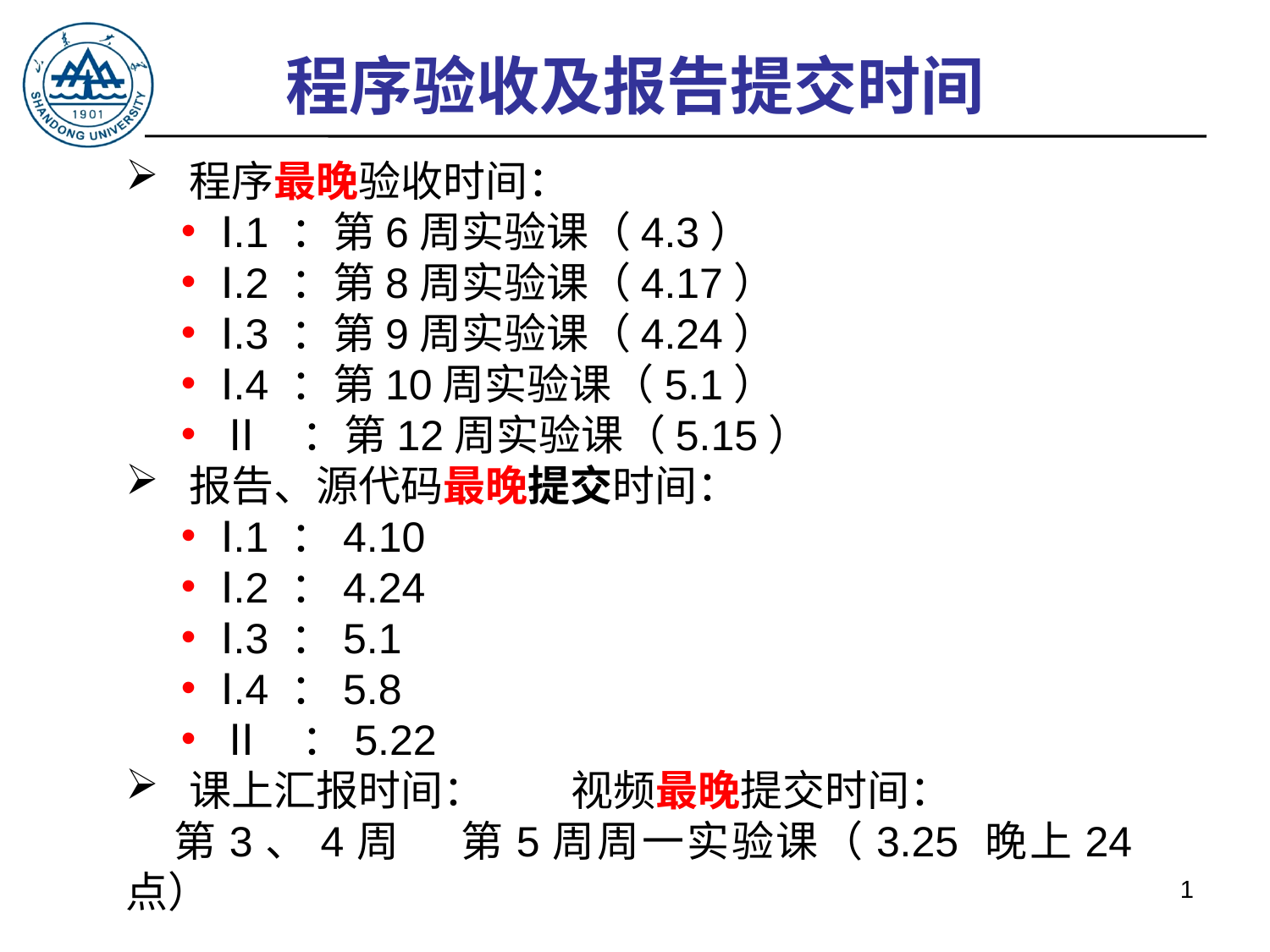

# 程序验收及报告提交时间
程序最晚验收时间：
Ⅰ.1 ：第6周实验课（4.3）
Ⅰ.2 ：第8周实验课（4.17）
Ⅰ.3 ：第9周实验课（4.24）
Ⅰ.4 ：第10周实验课（5.1）
Ⅱ   ：第12周实验课（5.15）
报告、源代码最晚提交时间：
Ⅰ.1 ：4.10
Ⅰ.2 ：4.24
Ⅰ.3 ：5.1
Ⅰ.4 ：5.8
Ⅱ   ：5.22
课上汇报时间：         视频最晚提交时间：
   第3、4周     第5周周一实验课（3.25 晚上24点）

1